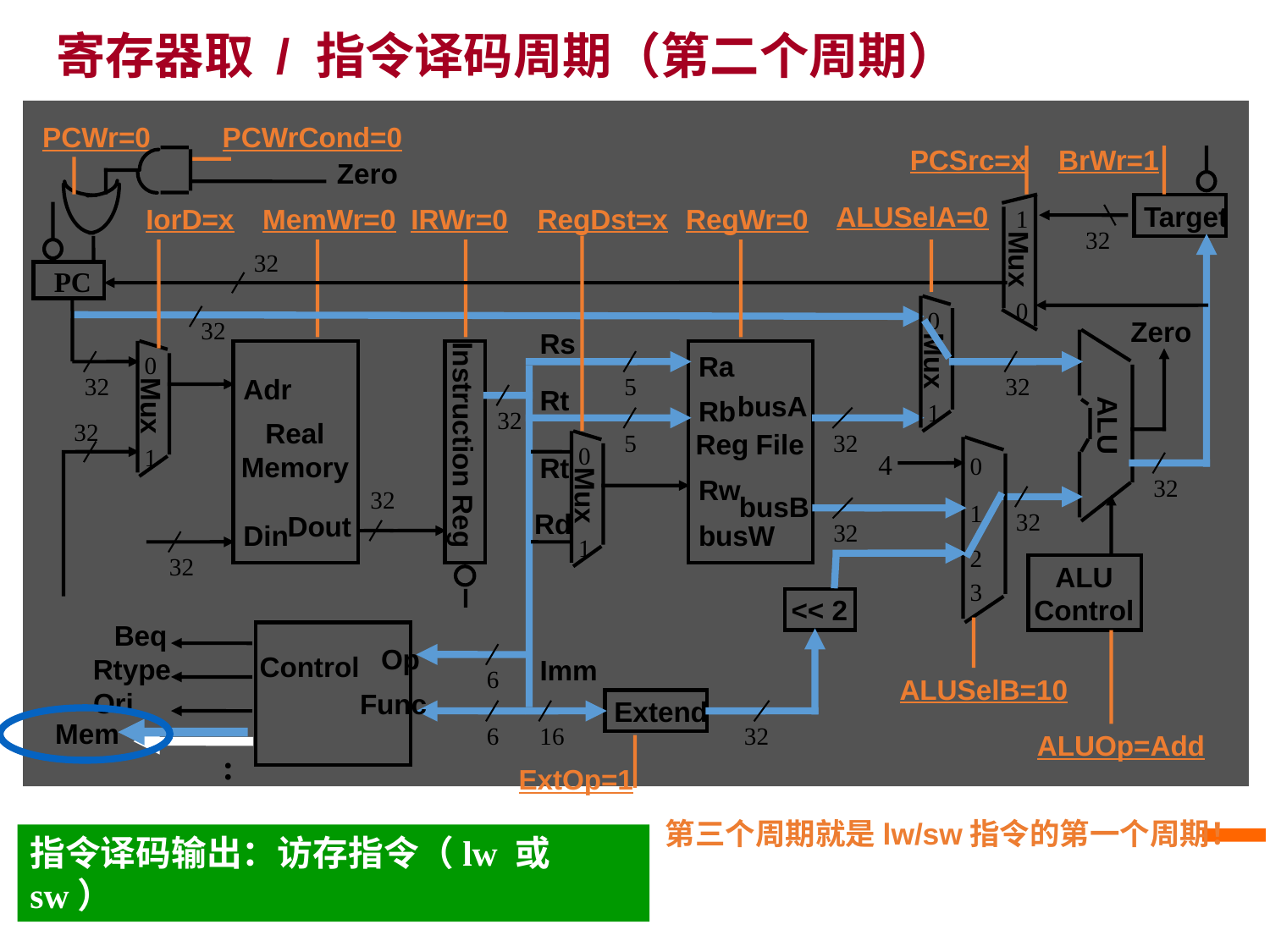

寄存器取 / 指令译码周期（第二个周期）

PCWr=0
PCWrCond=0
PCSrc=x
BrWr=1

Zero

ALUSelA=0
Target

IorD=x
MemWr=0
IRWr=0
RegDst=x
RegWr=0
1

32

Mux

32
PC

0

0

Mux
1

Zero
32

Rs

ALU

0

Mux
1

Ra

32
Adr
5
32

Rt
busA

Rb

32

Real
Memory
32

Reg File
5
32
Instruction Reg

0

Mux
1

4

Rt
0

Rw
32
32
busB

1

Rd
32
Dout

Din
busW
32

2

32

ALU
Control

3
<< 2

Control
Beq

Op

Rtype
Imm

6
ALUSelB=10

Ori
Func
Extend

     Mem
指令译码输出：访存指令（lw 或 sw）

6
16
32
ALUOp=Add

:

ExtOp=1
第三个周期就是lw/sw指令的第一个周期！